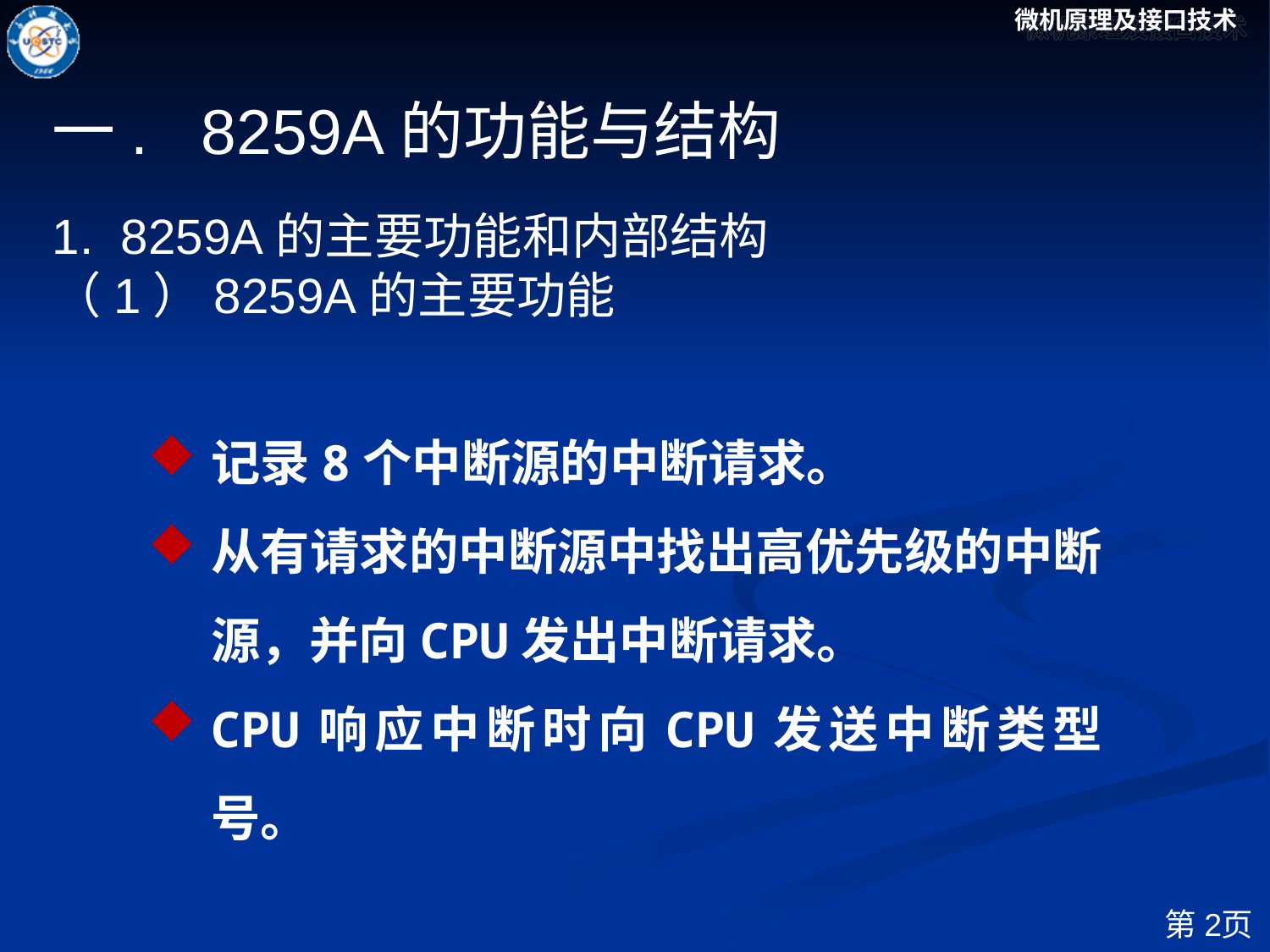

一.   8259A的功能与结构
1.  8259A的主要功能和内部结构
（1）8259A的主要功能
记录8个中断源的中断请求。
从有请求的中断源中找出高优先级的中断源，并向CPU发出中断请求。
CPU响应中断时向CPU发送中断类型号。